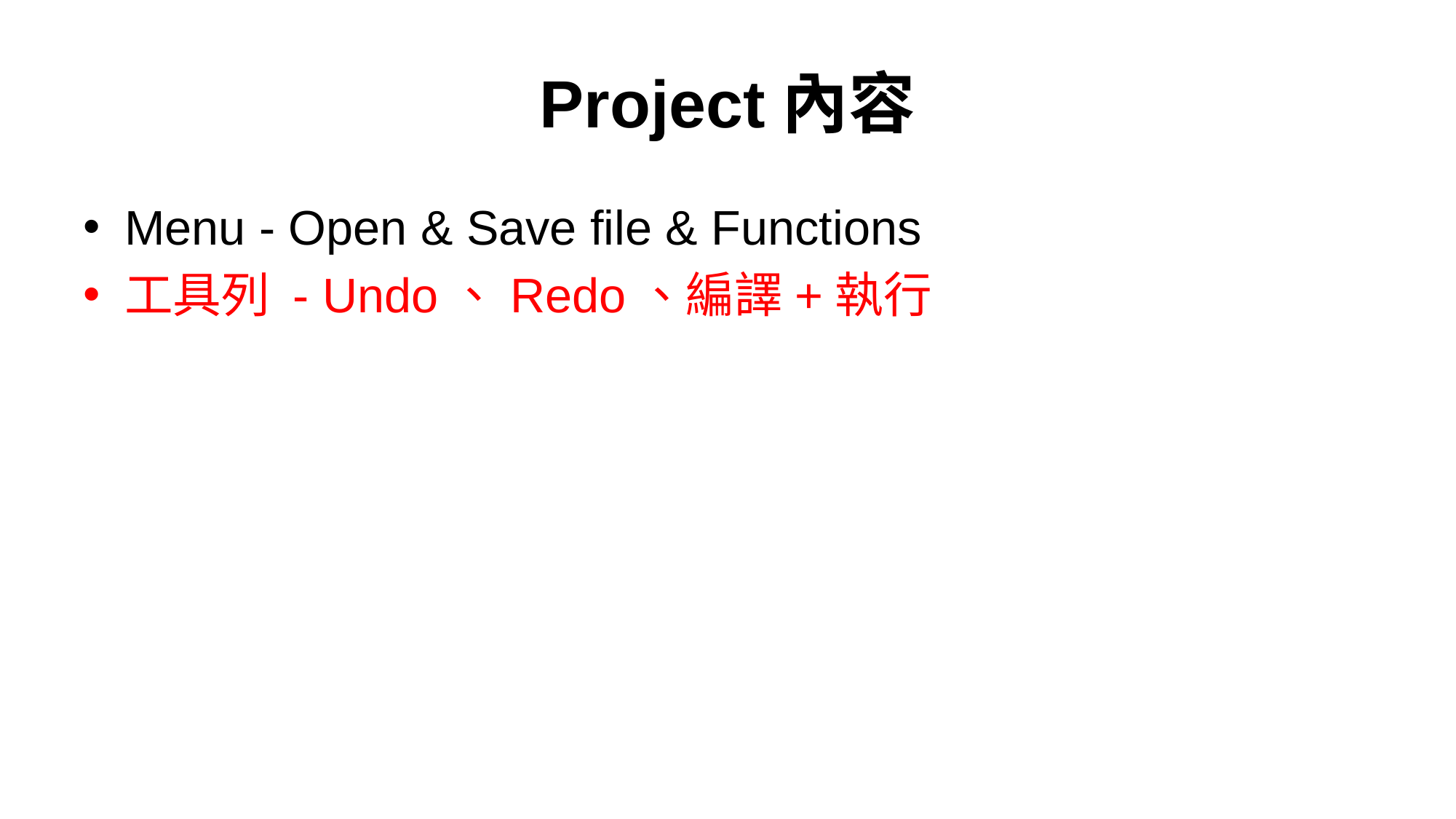

# Project內容
Menu - Open & Save file & Functions
工具列 - Undo、Redo、編譯+執行